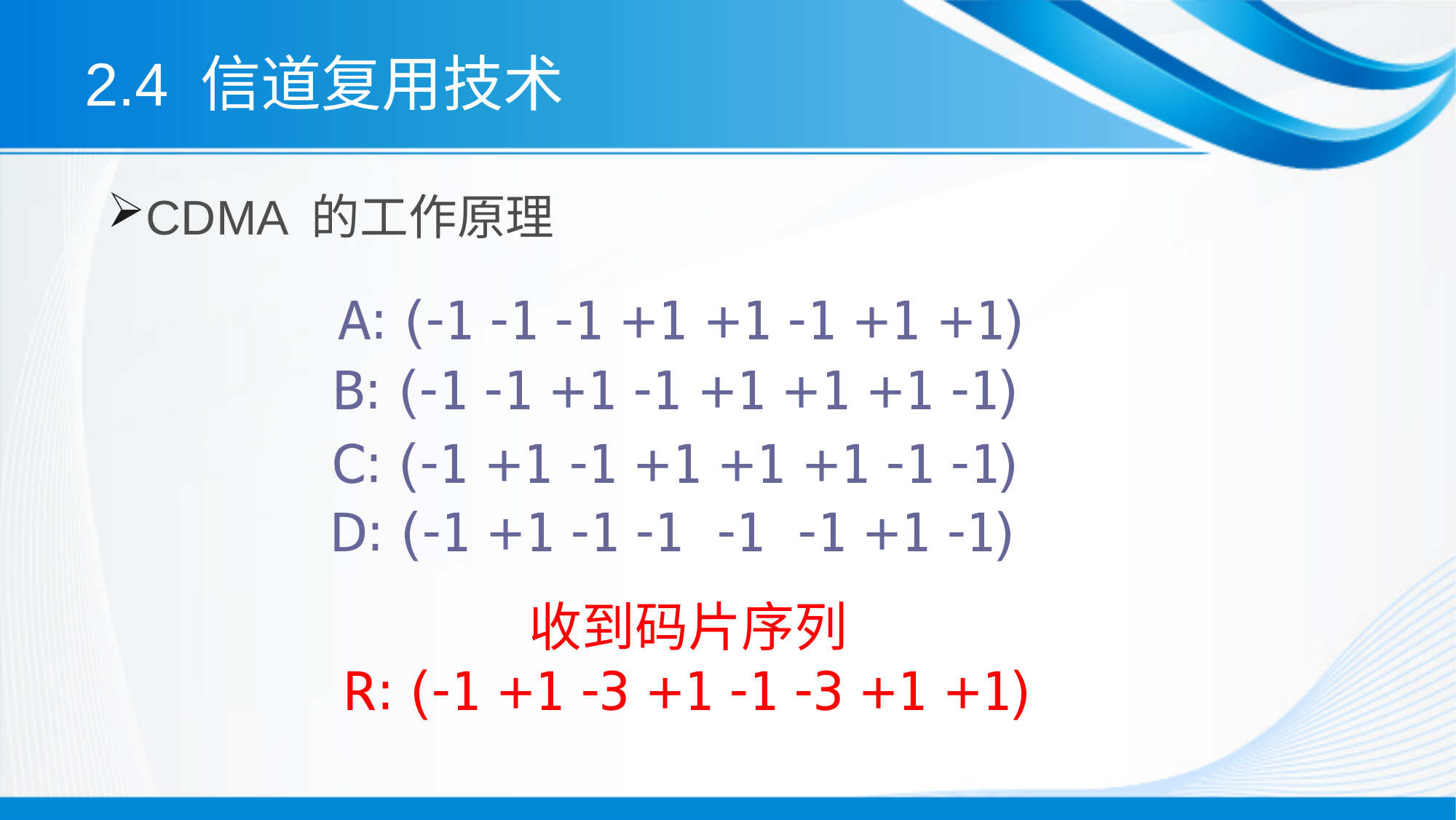

# 2.4 信道复用技术

CDMA 的工作原理
A: (-1 -1 -1 +1 +1 -1 +1 +1)
B: (-1 -1 +1 -1 +1 +1 +1 -1)
C: (-1 +1 -1 +1 +1 +1 -1 -1)

 D: (-1 +1 -1 -1  -1  -1 +1 -1)
收到码片序列
R: (-1 +1 -3 +1 -1 -3 +1 +1)